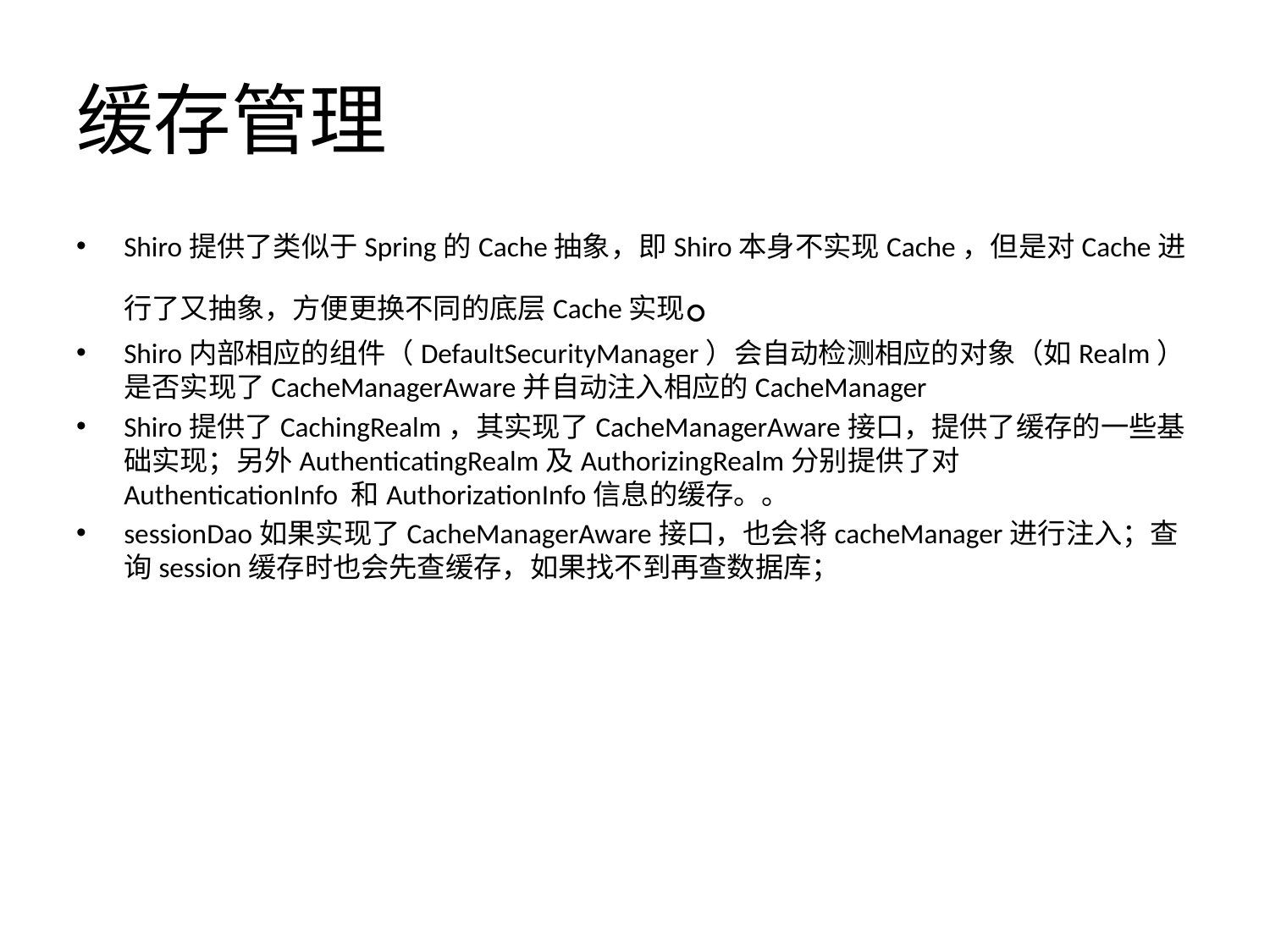

# 缓存管理
Shiro提供了类似于Spring的Cache抽象，即Shiro本身不实现Cache，但是对Cache进行了又抽象，方便更换不同的底层Cache实现。
Shiro内部相应的组件（DefaultSecurityManager）会自动检测相应的对象（如Realm）是否实现了CacheManagerAware并自动注入相应的CacheManager
Shiro提供了CachingRealm，其实现了CacheManagerAware接口，提供了缓存的一些基础实现；另外AuthenticatingRealm及AuthorizingRealm分别提供了对AuthenticationInfo 和AuthorizationInfo信息的缓存。。
sessionDao如果实现了CacheManagerAware接口，也会将cacheManager进行注入；查询session缓存时也会先查缓存，如果找不到再查数据库；